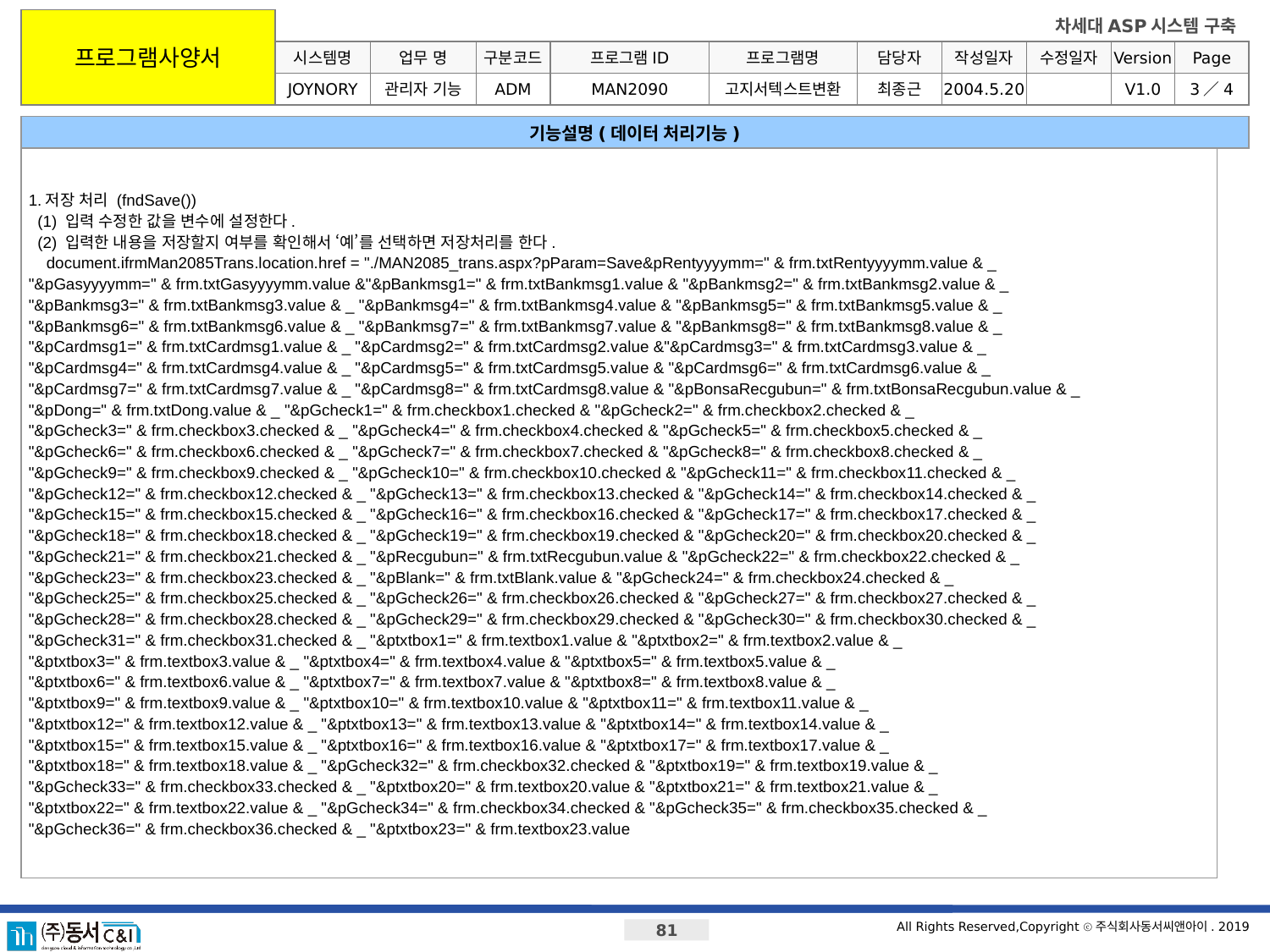

프로그램사양서
시스템명
업무 명
구분코드
프로그램ID
프로그램명
JOYNORY
관리자 기능
ADM
MAN2090
고지서텍스트변환
최종근
2004.5.20

V1.0
3／4
기능설명(데이터 처리기능)
1.저장 처리 (fndSave())
  (1) 입력 수정한 값을 변수에 설정한다.
  (2) 입력한 내용을 저장할지 여부를 확인해서 ‘예’를 선택하면 저장처리를 한다.
    document.ifrmMan2085Trans.location.href = "./MAN2085_trans.aspx?pParam=Save&pRentyyyymm=" & frm.txtRentyyyymm.value & _
"&pGasyyyymm=" & frm.txtGasyyyymm.value &"&pBankmsg1=" & frm.txtBankmsg1.value & "&pBankmsg2=" & frm.txtBankmsg2.value & _
"&pBankmsg3=" & frm.txtBankmsg3.value & _ "&pBankmsg4=" & frm.txtBankmsg4.value & "&pBankmsg5=" & frm.txtBankmsg5.value & _
"&pBankmsg6=" & frm.txtBankmsg6.value & _ "&pBankmsg7=" & frm.txtBankmsg7.value & "&pBankmsg8=" & frm.txtBankmsg8.value & _
"&pCardmsg1=" & frm.txtCardmsg1.value & _ "&pCardmsg2=" & frm.txtCardmsg2.value &"&pCardmsg3=" & frm.txtCardmsg3.value & _
"&pCardmsg4=" & frm.txtCardmsg4.value & _ "&pCardmsg5=" & frm.txtCardmsg5.value & "&pCardmsg6=" & frm.txtCardmsg6.value & _
"&pCardmsg7=" & frm.txtCardmsg7.value & _ "&pCardmsg8=" & frm.txtCardmsg8.value & "&pBonsaRecgubun=" & frm.txtBonsaRecgubun.value & _
"&pDong=" & frm.txtDong.value & _ "&pGcheck1=" & frm.checkbox1.checked & "&pGcheck2=" & frm.checkbox2.checked & _
"&pGcheck3=" & frm.checkbox3.checked & _ "&pGcheck4=" & frm.checkbox4.checked & "&pGcheck5=" & frm.checkbox5.checked & _
"&pGcheck6=" & frm.checkbox6.checked & _ "&pGcheck7=" & frm.checkbox7.checked & "&pGcheck8=" & frm.checkbox8.checked & _
"&pGcheck9=" & frm.checkbox9.checked & _ "&pGcheck10=" & frm.checkbox10.checked & "&pGcheck11=" & frm.checkbox11.checked & _
"&pGcheck12=" & frm.checkbox12.checked & _ "&pGcheck13=" & frm.checkbox13.checked & "&pGcheck14=" & frm.checkbox14.checked & _
"&pGcheck15=" & frm.checkbox15.checked & _ "&pGcheck16=" & frm.checkbox16.checked & "&pGcheck17=" & frm.checkbox17.checked & _
"&pGcheck18=" & frm.checkbox18.checked & _ "&pGcheck19=" & frm.checkbox19.checked & "&pGcheck20=" & frm.checkbox20.checked & _
"&pGcheck21=" & frm.checkbox21.checked & _ "&pRecgubun=" & frm.txtRecgubun.value & "&pGcheck22=" & frm.checkbox22.checked & _
"&pGcheck23=" & frm.checkbox23.checked & _ "&pBlank=" & frm.txtBlank.value & "&pGcheck24=" & frm.checkbox24.checked & _
"&pGcheck25=" & frm.checkbox25.checked & _ "&pGcheck26=" & frm.checkbox26.checked & "&pGcheck27=" & frm.checkbox27.checked & _
"&pGcheck28=" & frm.checkbox28.checked & _ "&pGcheck29=" & frm.checkbox29.checked & "&pGcheck30=" & frm.checkbox30.checked & _
"&pGcheck31=" & frm.checkbox31.checked & _ "&ptxtbox1=" & frm.textbox1.value & "&ptxtbox2=" & frm.textbox2.value & _
"&ptxtbox3=" & frm.textbox3.value & _ "&ptxtbox4=" & frm.textbox4.value & "&ptxtbox5=" & frm.textbox5.value & _
"&ptxtbox6=" & frm.textbox6.value & _ "&ptxtbox7=" & frm.textbox7.value & "&ptxtbox8=" & frm.textbox8.value & _
"&ptxtbox9=" & frm.textbox9.value & _ "&ptxtbox10=" & frm.textbox10.value & "&ptxtbox11=" & frm.textbox11.value & _
"&ptxtbox12=" & frm.textbox12.value & _ "&ptxtbox13=" & frm.textbox13.value & "&ptxtbox14=" & frm.textbox14.value & _
"&ptxtbox15=" & frm.textbox15.value & _ "&ptxtbox16=" & frm.textbox16.value & "&ptxtbox17=" & frm.textbox17.value & _
"&ptxtbox18=" & frm.textbox18.value & _ "&pGcheck32=" & frm.checkbox32.checked & "&ptxtbox19=" & frm.textbox19.value & _
"&pGcheck33=" & frm.checkbox33.checked & _ "&ptxtbox20=" & frm.textbox20.value & "&ptxtbox21=" & frm.textbox21.value & _
"&ptxtbox22=" & frm.textbox22.value & _ "&pGcheck34=" & frm.checkbox34.checked & "&pGcheck35=" & frm.checkbox35.checked & _
"&pGcheck36=" & frm.checkbox36.checked & _ "&ptxtbox23=" & frm.textbox23.value